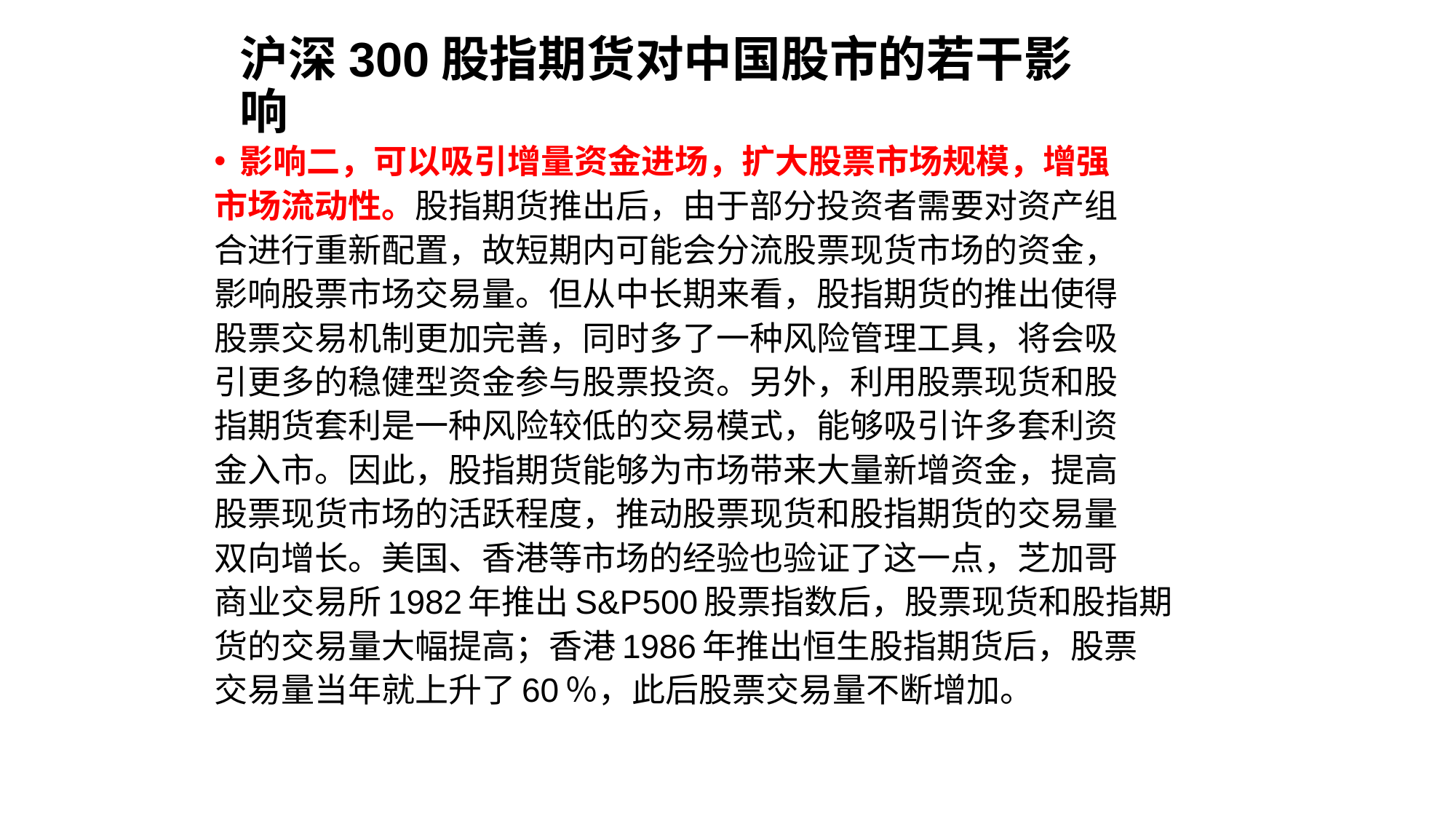

# 沪深300股指期货对中国股市的若干影响
影响二，可以吸引增量资金进场，扩大股票市场规模，增强
市场流动性。股指期货推出后，由于部分投资者需要对资产组
合进行重新配置，故短期内可能会分流股票现货市场的资金，
影响股票市场交易量。但从中长期来看，股指期货的推出使得
股票交易机制更加完善，同时多了一种风险管理工具，将会吸
引更多的稳健型资金参与股票投资。另外，利用股票现货和股
指期货套利是一种风险较低的交易模式，能够吸引许多套利资
金入市。因此，股指期货能够为市场带来大量新增资金，提高
股票现货市场的活跃程度，推动股票现货和股指期货的交易量
双向增长。美国、香港等市场的经验也验证了这一点，芝加哥
商业交易所1982年推出S&P500股票指数后，股票现货和股指期
货的交易量大幅提高；香港1986年推出恒生股指期货后，股票
交易量当年就上升了60％，此后股票交易量不断增加。